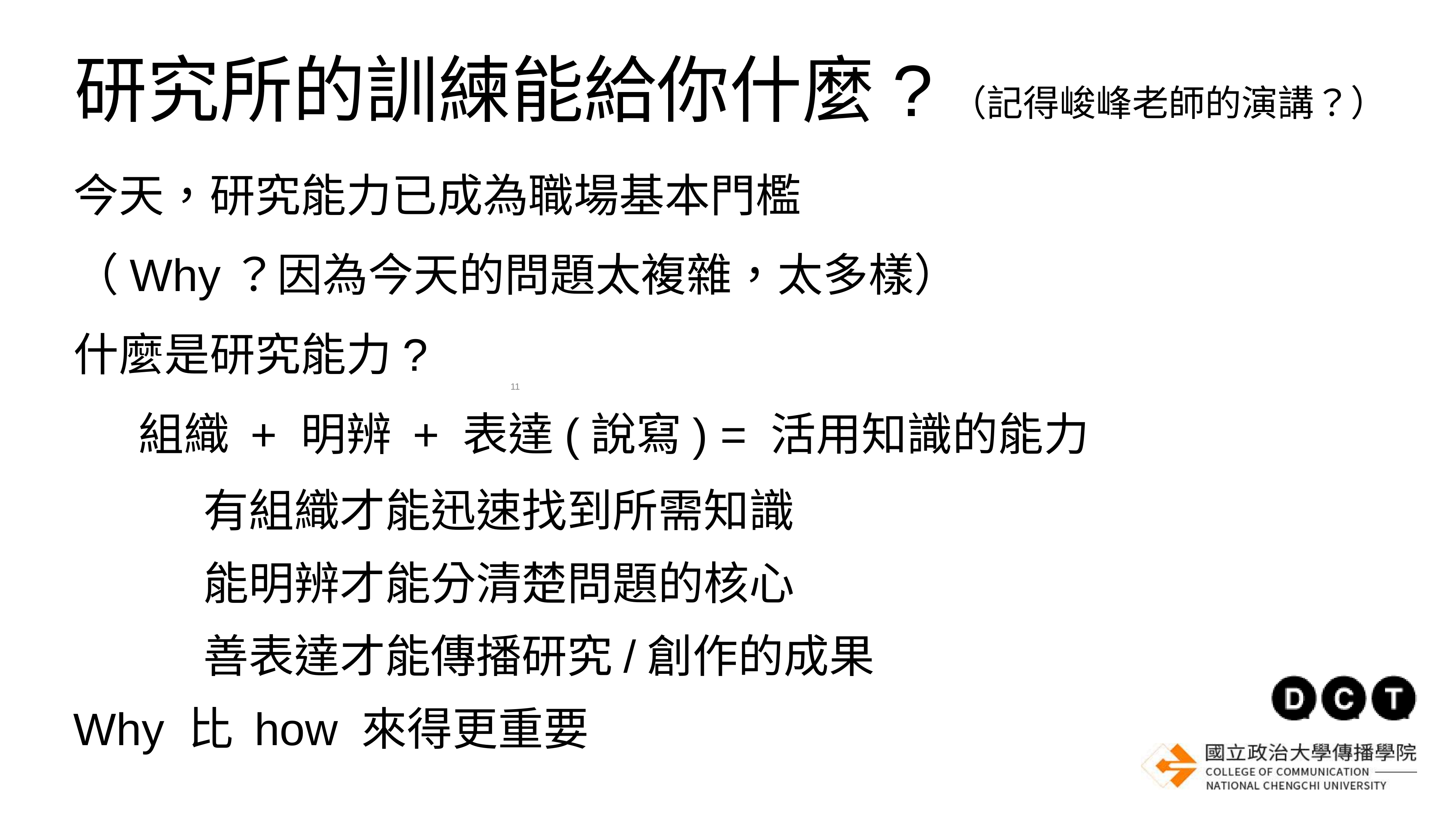

# 研究所的訓練能給你什麼?（記得峻峰老師的演講？）
今天，研究能力已成為職場基本門檻
（Why？因為今天的問題太複雜，太多樣）
什麼是研究能力?
組織 + 明辨 + 表達(說寫) = 活用知識的能力
有組織才能迅速找到所需知識
能明辨才能分清楚問題的核心
善表達才能傳播研究/創作的成果
Why 比 how 來得更重要
11